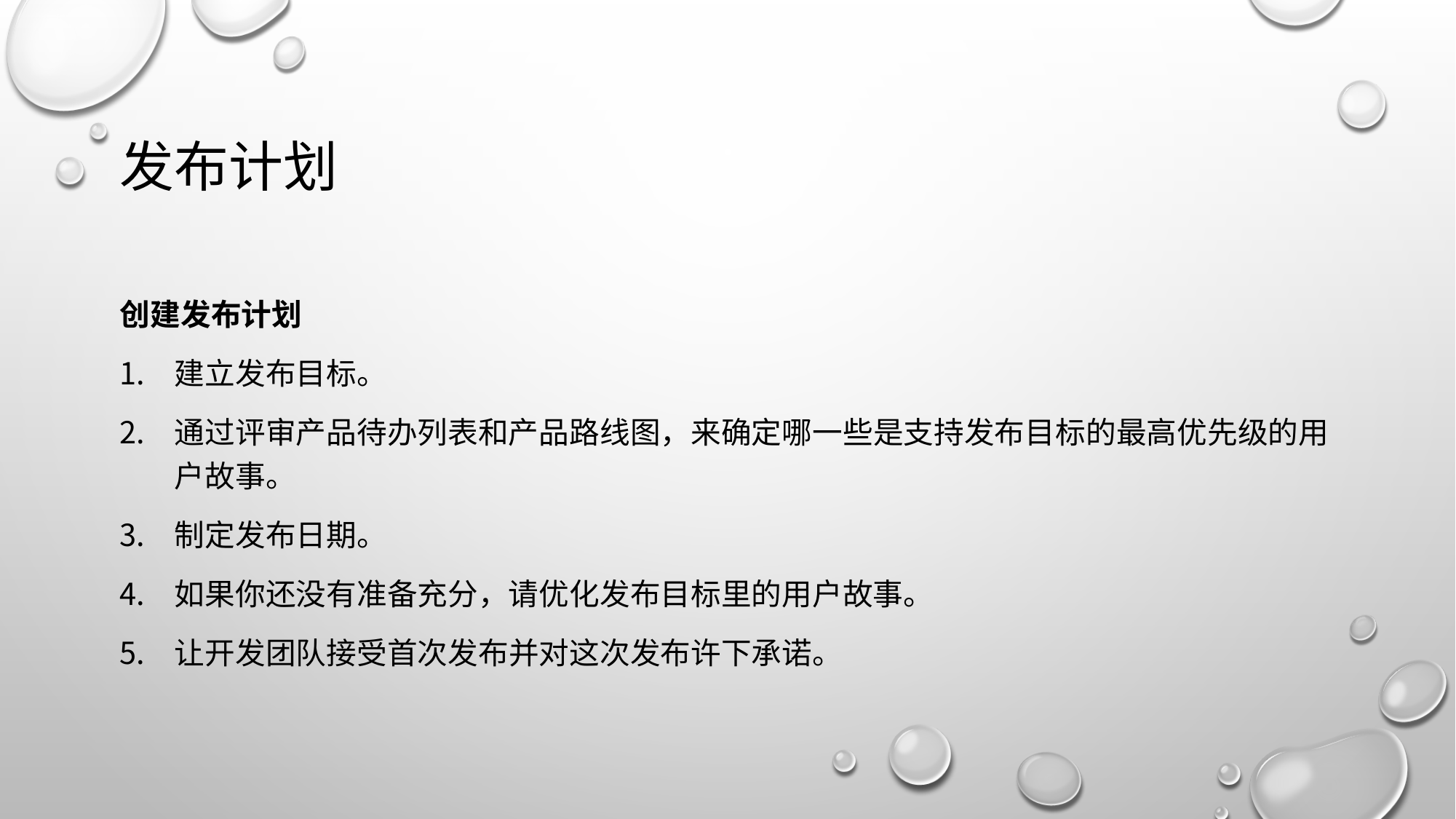

# 发布计划
创建发布计划
建立发布目标。
通过评审产品待办列表和产品路线图，来确定哪一些是支持发布目标的最高优先级的用户故事。
制定发布日期。
如果你还没有准备充分，请优化发布目标里的用户故事。
让开发团队接受首次发布并对这次发布许下承诺。